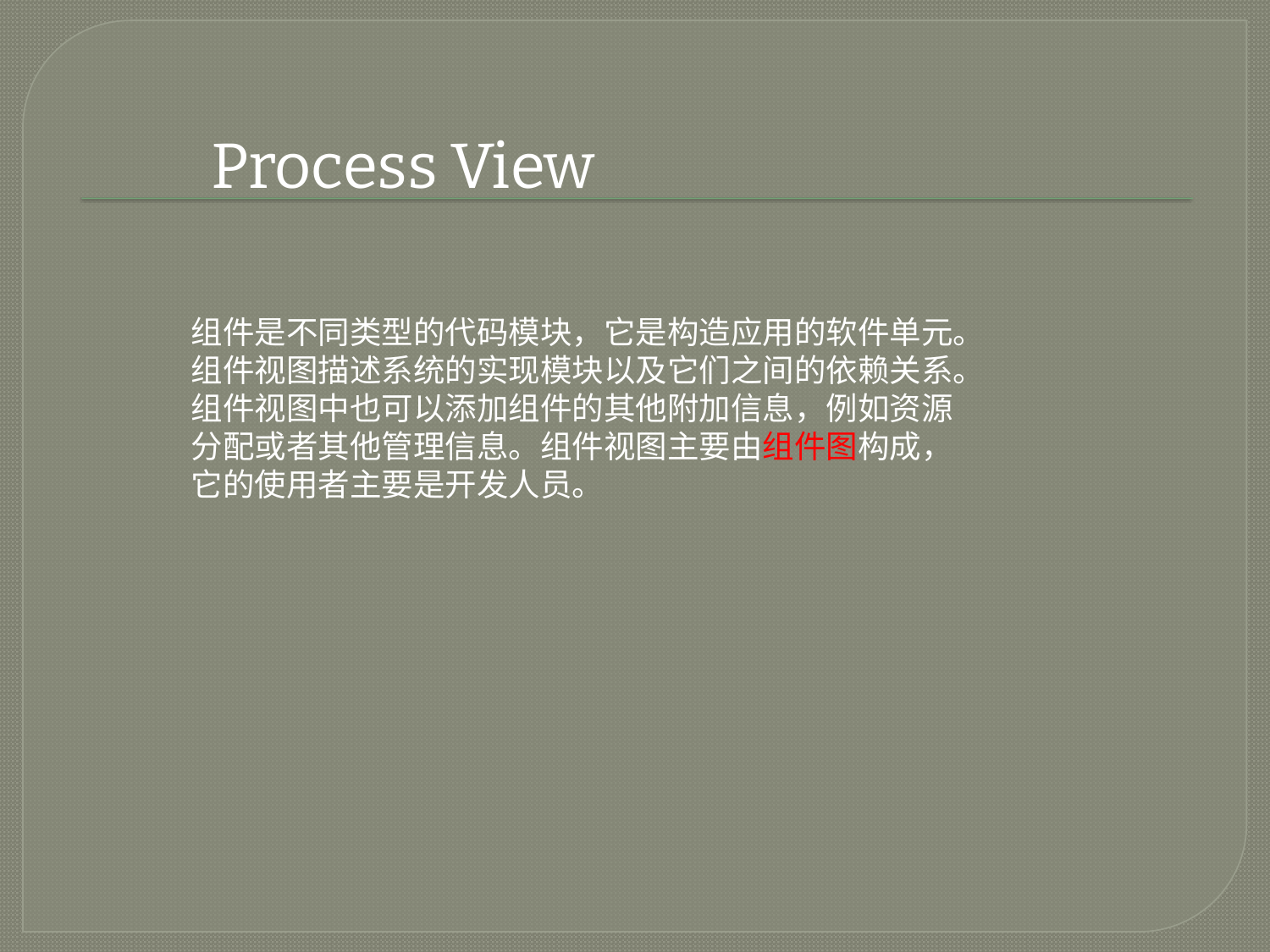

Process View
组件是不同类型的代码模块，它是构造应用的软件单元。组件视图描述系统的实现模块以及它们之间的依赖关系。组件视图中也可以添加组件的其他附加信息，例如资源分配或者其他管理信息。组件视图主要由组件图构成，它的使用者主要是开发人员。